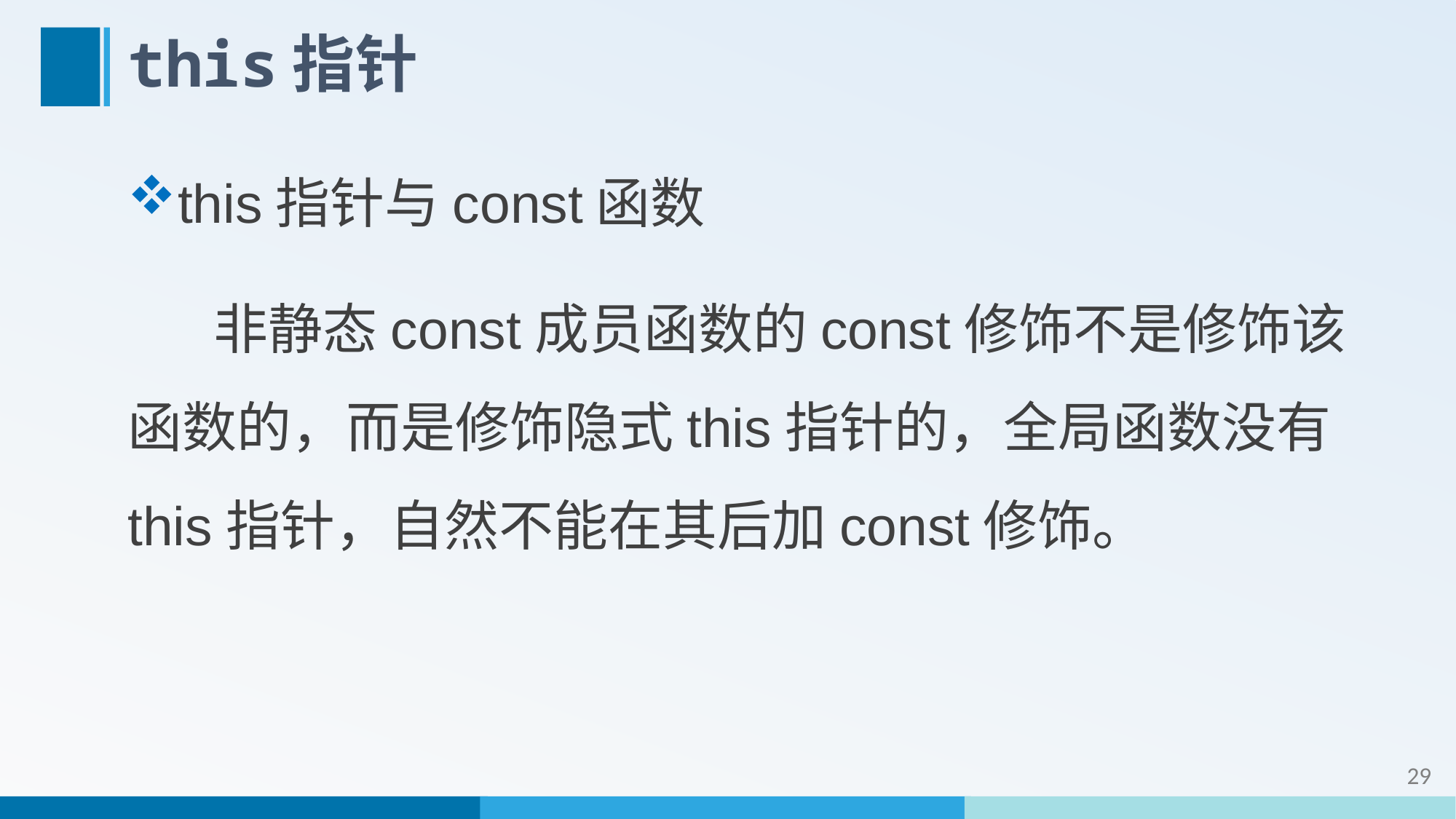

# this指针
this指针与const函数
      非静态const成员函数的const修饰不是修饰该函数的，而是修饰隐式this指针的，全局函数没有this指针，自然不能在其后加const修饰。